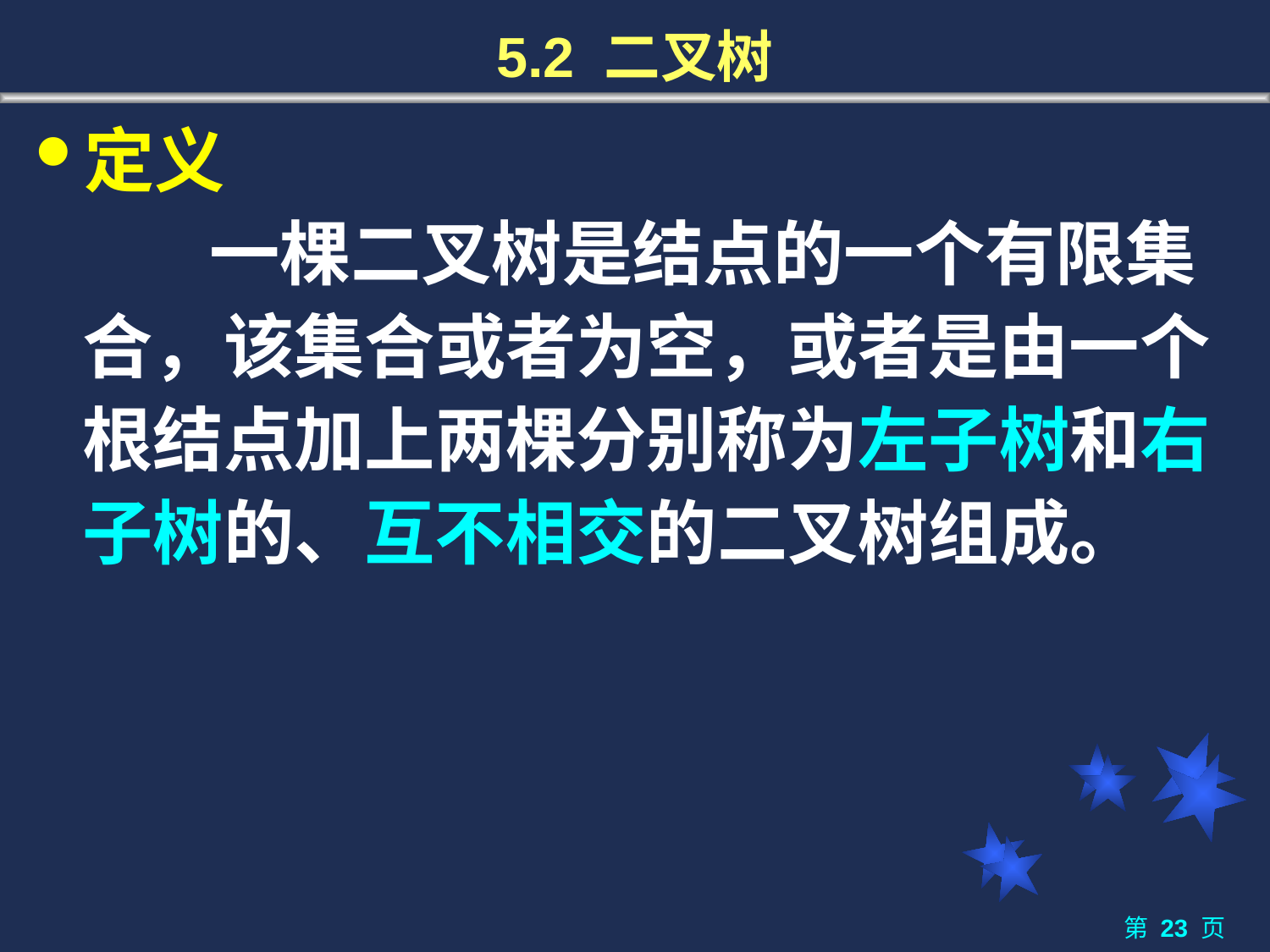

# 5.2 二叉树
定义
		一棵二叉树是结点的一个有限集合，该集合或者为空，或者是由一个根结点加上两棵分别称为左子树和右子树的、互不相交的二叉树组成。
第 23 页